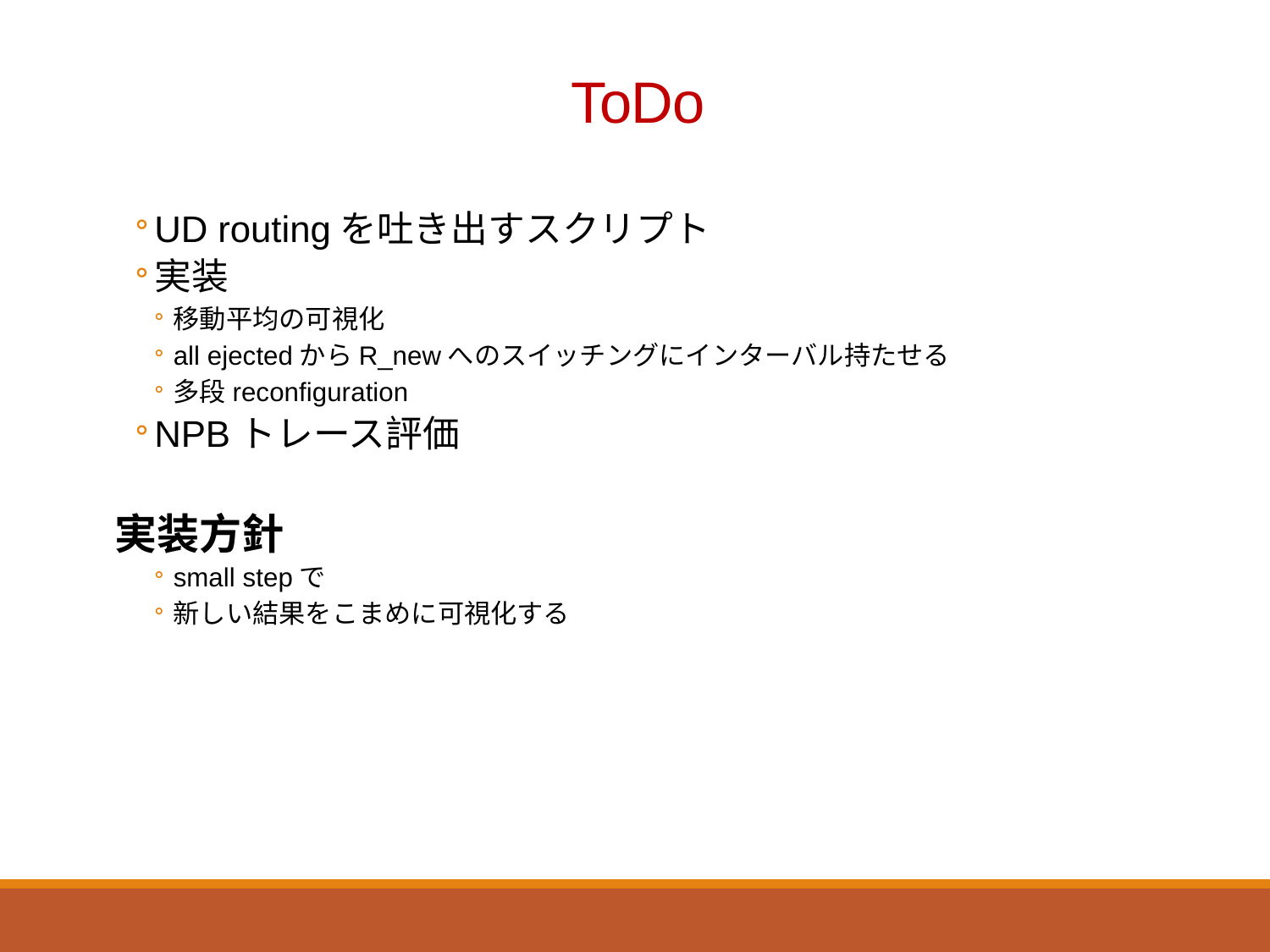

# ToDo
UD routingを吐き出すスクリプト
実装
移動平均の可視化
all ejectedからR_newへのスイッチングにインターバル持たせる
多段reconfiguration
NPBトレース評価
実装方針
small stepで
新しい結果をこまめに可視化する